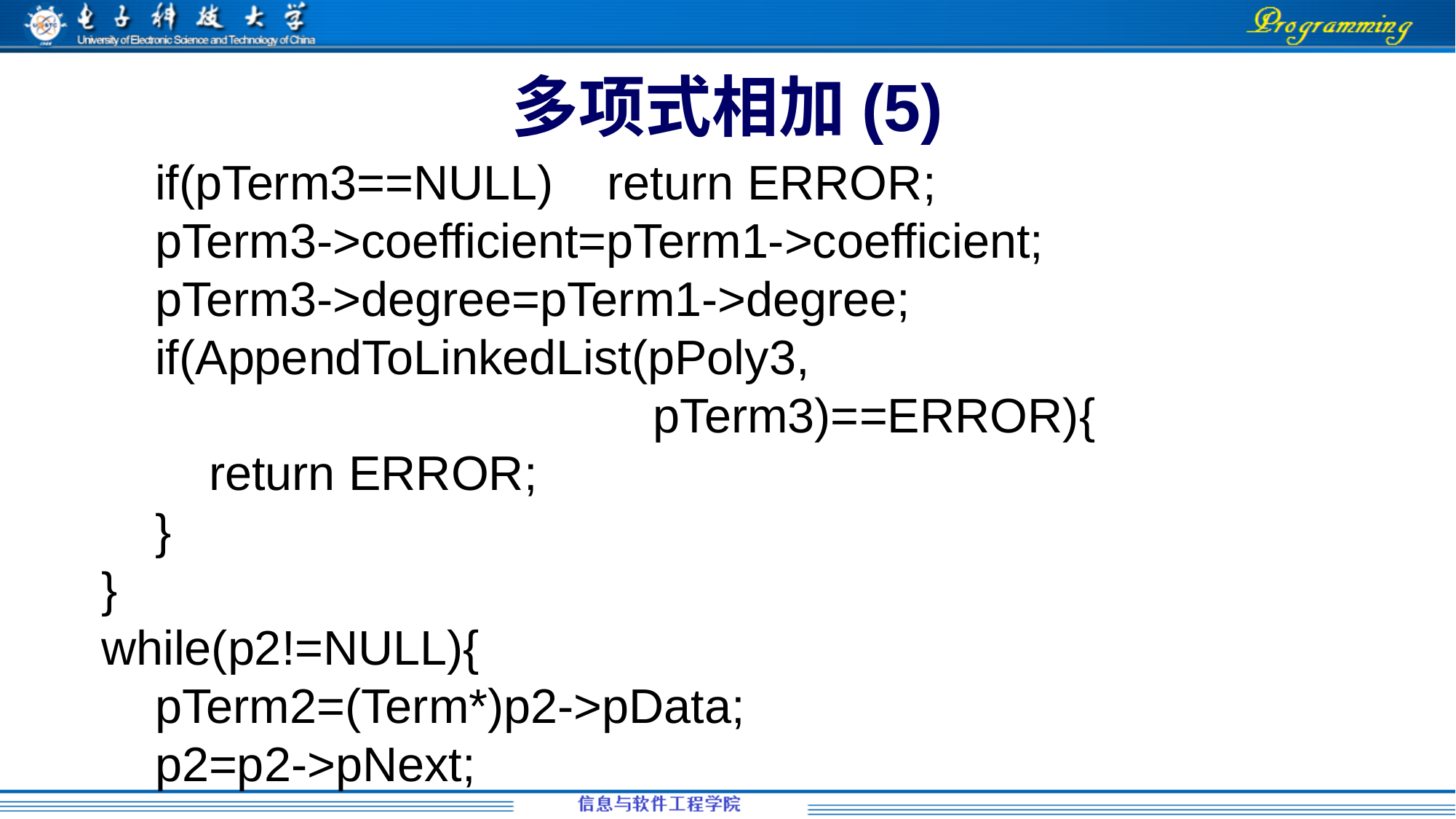

# 多项式相加(5)
        if(pTerm3==NULL)    return ERROR;
        pTerm3->coefficient=pTerm1->coefficient;
        pTerm3->degree=pTerm1->degree;
        if(AppendToLinkedList(pPoly3,
                                             pTerm3)==ERROR){
            return ERROR;
        }
    }
    while(p2!=NULL){
        pTerm2=(Term*)p2->pData;
        p2=p2->pNext;